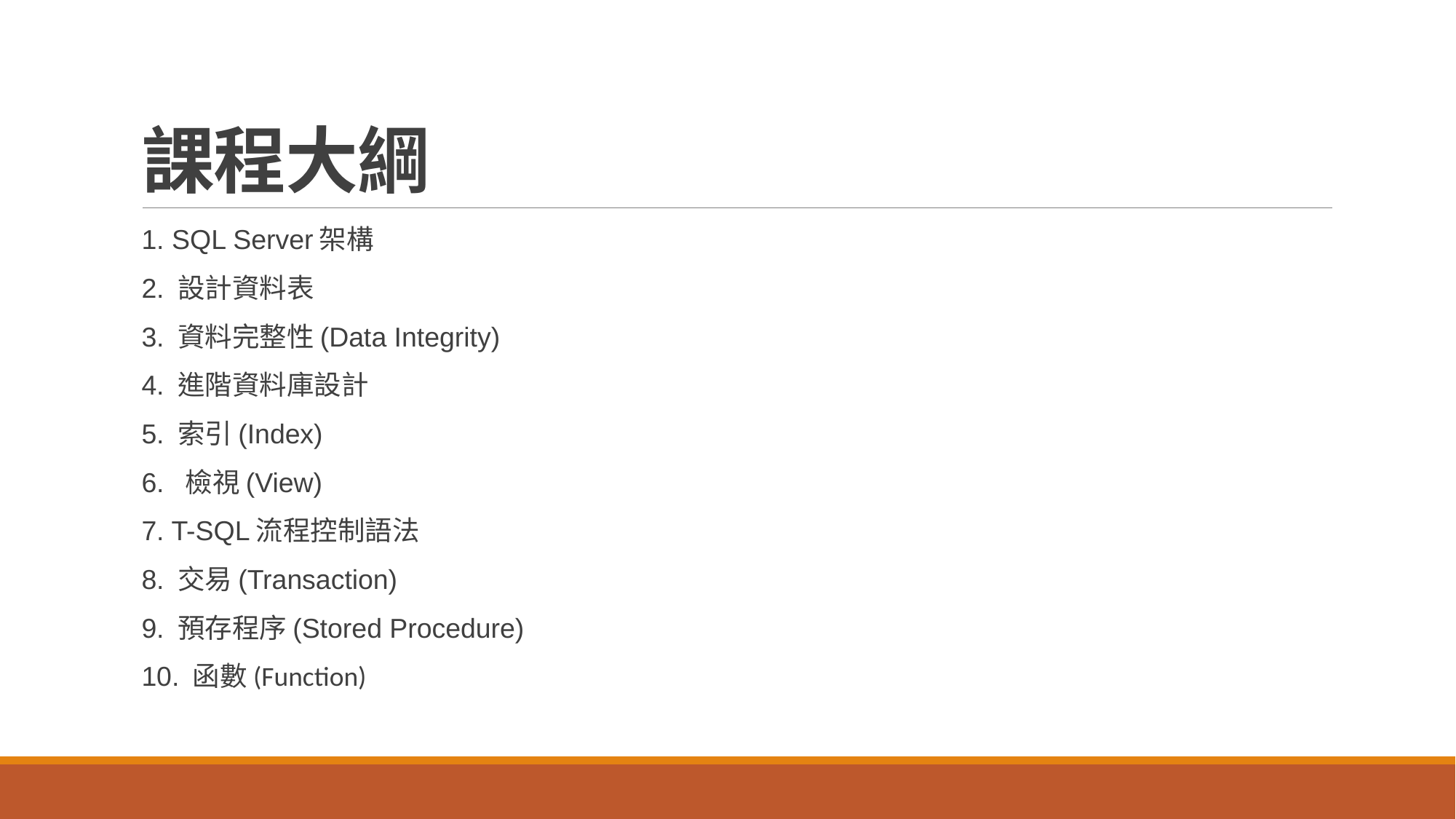

# 課程大綱
1. SQL Server架構
2. 設計資料表
3. 資料完整性(Data Integrity)
4. 進階資料庫設計
5. 索引(Index)
6.  檢視(View)
7. T-SQL流程控制語法
8. 交易(Transaction)
9. 預存程序(Stored Procedure)
10. 函數(Function)